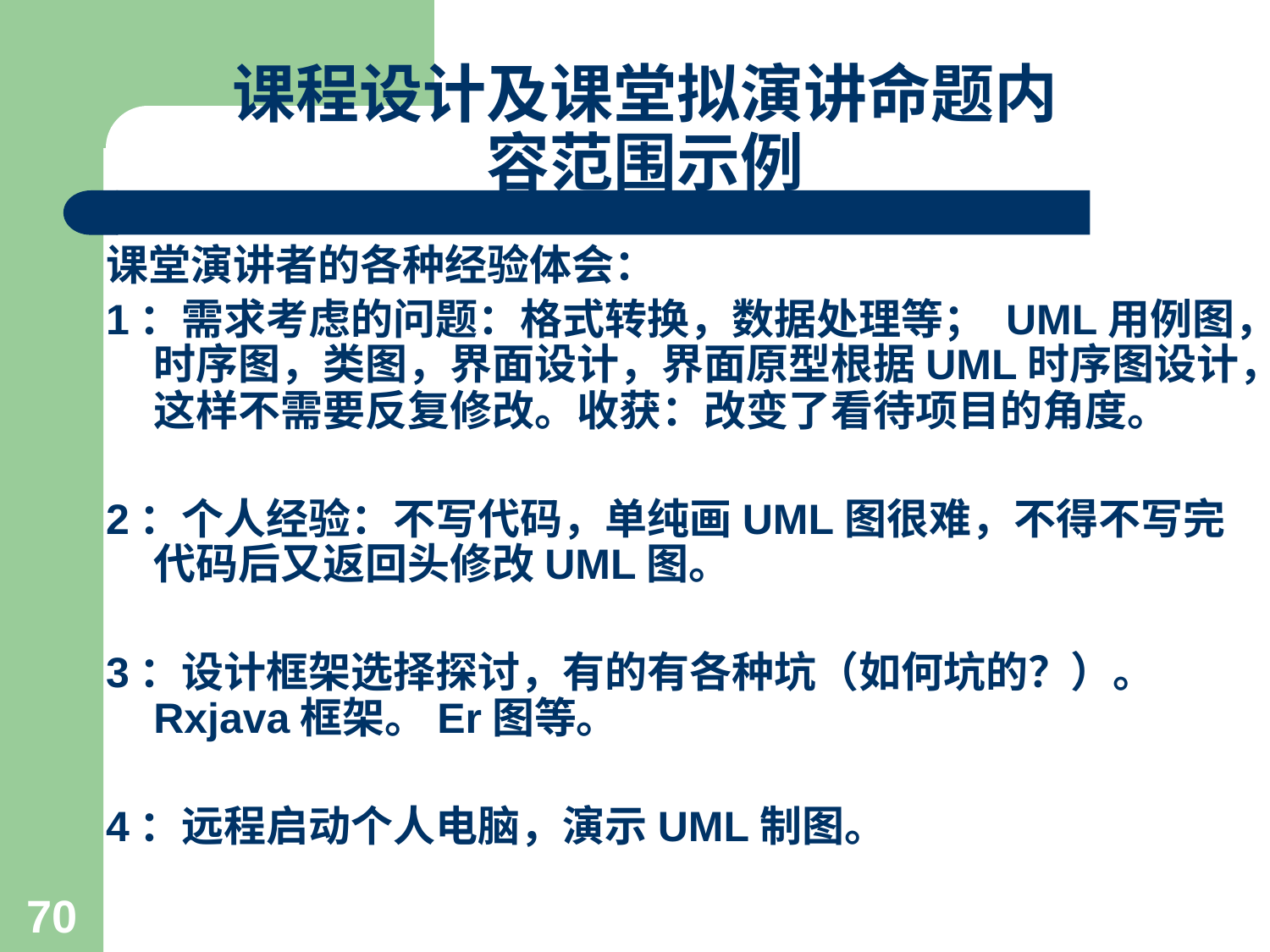

#
课程设计及课堂拟演讲命题内容范围示例
课堂演讲者的各种经验体会：
1：需求考虑的问题：格式转换，数据处理等； UML用例图，时序图，类图，界面设计，界面原型根据UML时序图设计，这样不需要反复修改。收获：改变了看待项目的角度。

2：个人经验：不写代码，单纯画UML图很难，不得不写完代码后又返回头修改UML图。

3：设计框架选择探讨，有的有各种坑（如何坑的？）。 Rxjava框架。Er图等。

4：远程启动个人电脑，演示UML制图。

70